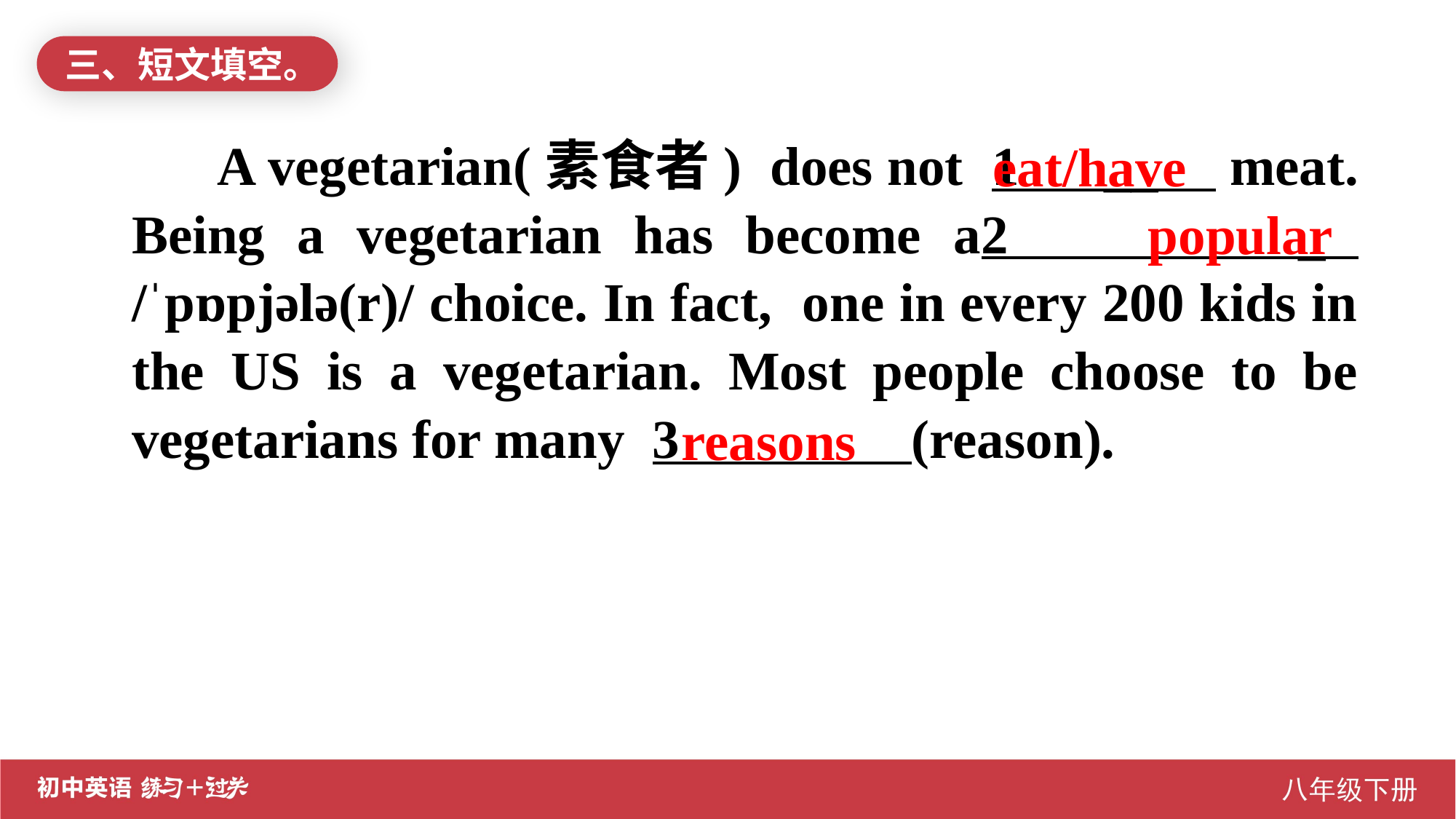

三、短文填空。
eat/have
      A vegetarian(素食者)  does not  1      __     meat. Being a vegetarian has become a2         _  /ˈpɒpjələ(r)/ choice. In fact,  one in every 200 kids in the US is a vegetarian. Most people choose to be vegetarians for many  3                 (reason).
popular
reasons